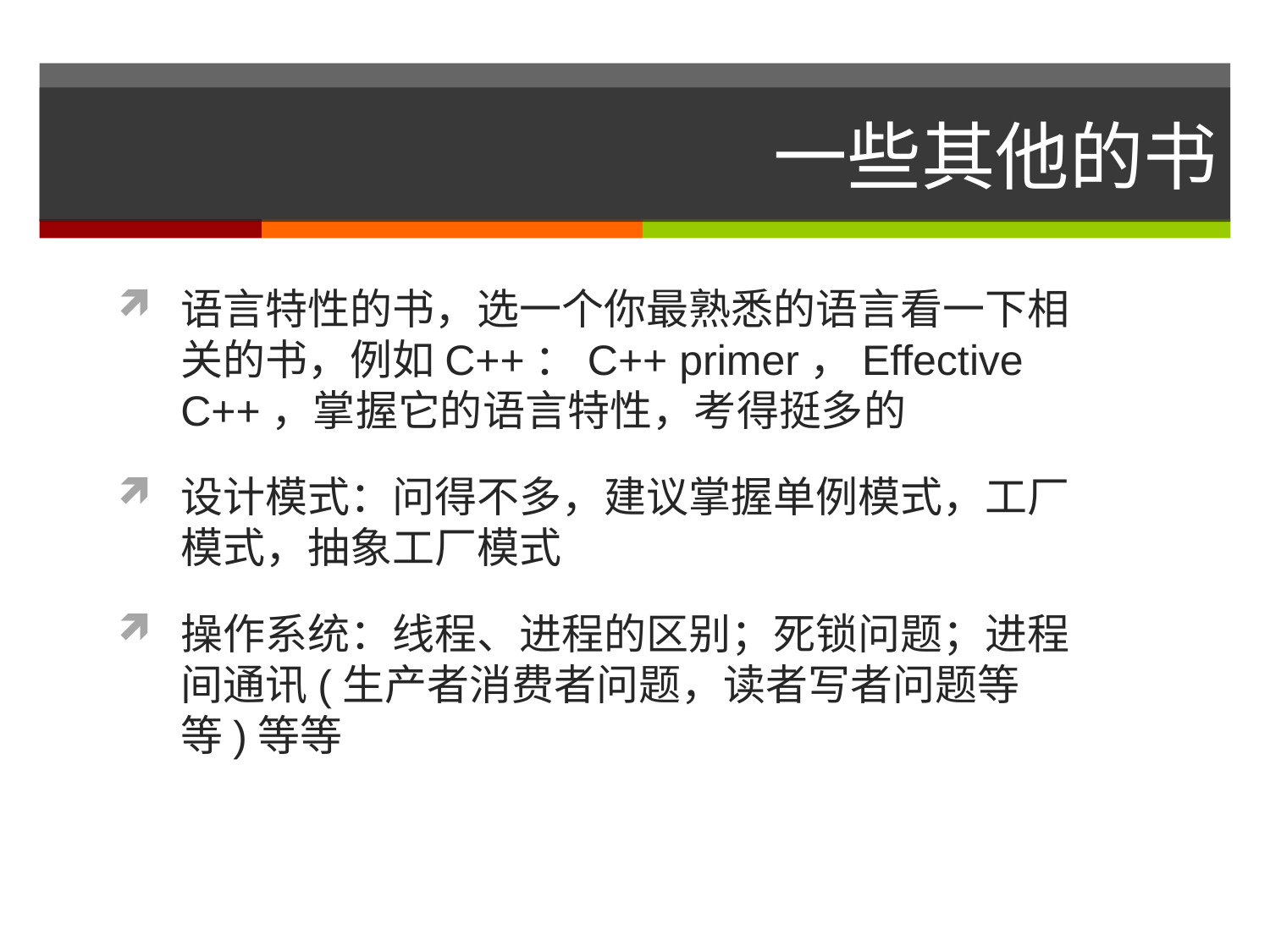

# 一些其他的书
语言特性的书，选一个你最熟悉的语言看一下相关的书，例如C++：C++ primer，Effective C++，掌握它的语言特性，考得挺多的
设计模式：问得不多，建议掌握单例模式，工厂模式，抽象工厂模式
操作系统：线程、进程的区别；死锁问题；进程间通讯(生产者消费者问题，读者写者问题等等)等等